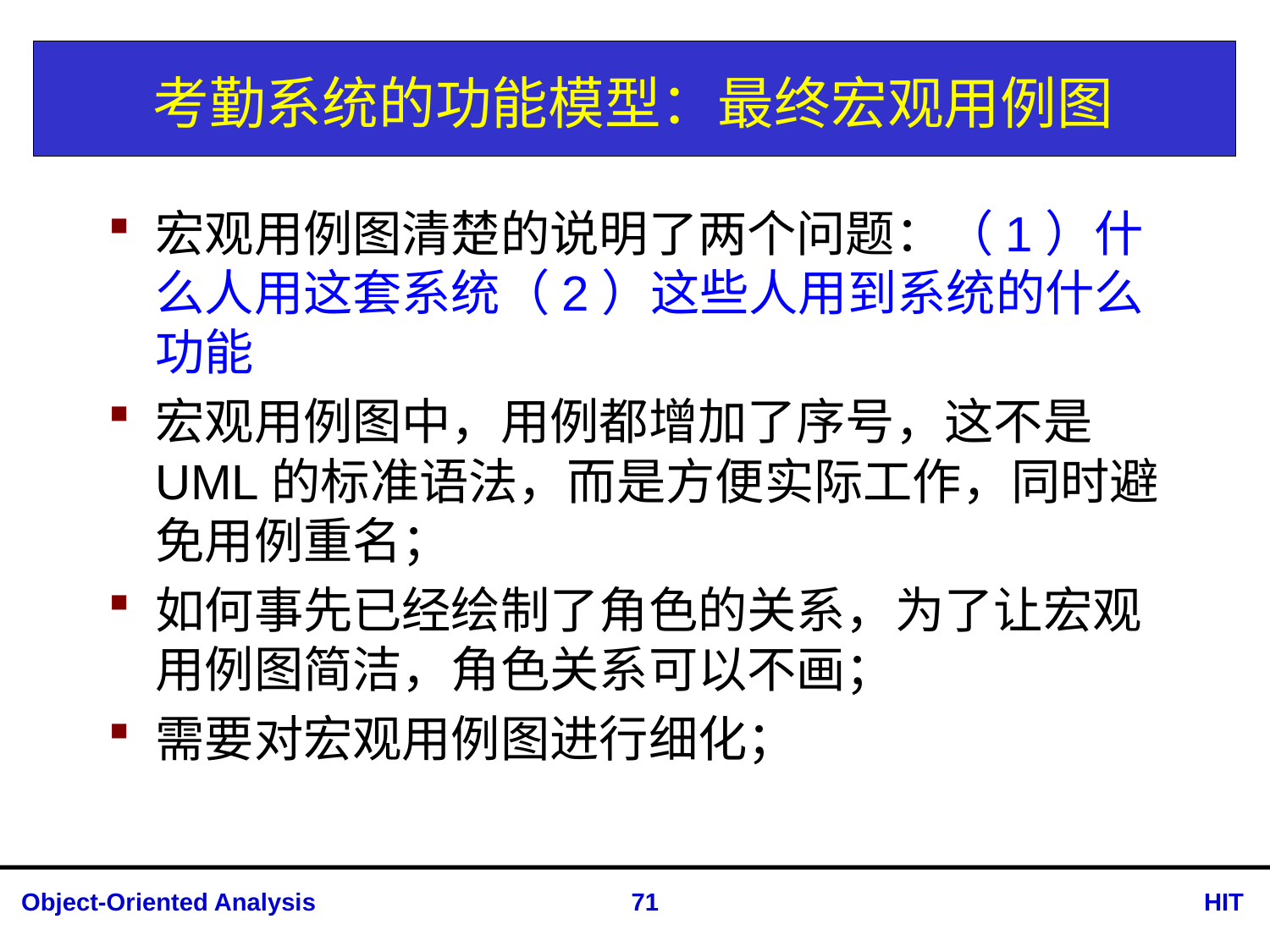

# 考勤系统的功能模型：最终宏观用例图
宏观用例图清楚的说明了两个问题：（1）什么人用这套系统（2）这些人用到系统的什么功能
宏观用例图中，用例都增加了序号，这不是UML的标准语法，而是方便实际工作，同时避免用例重名；
如何事先已经绘制了角色的关系，为了让宏观用例图简洁，角色关系可以不画；
需要对宏观用例图进行细化；